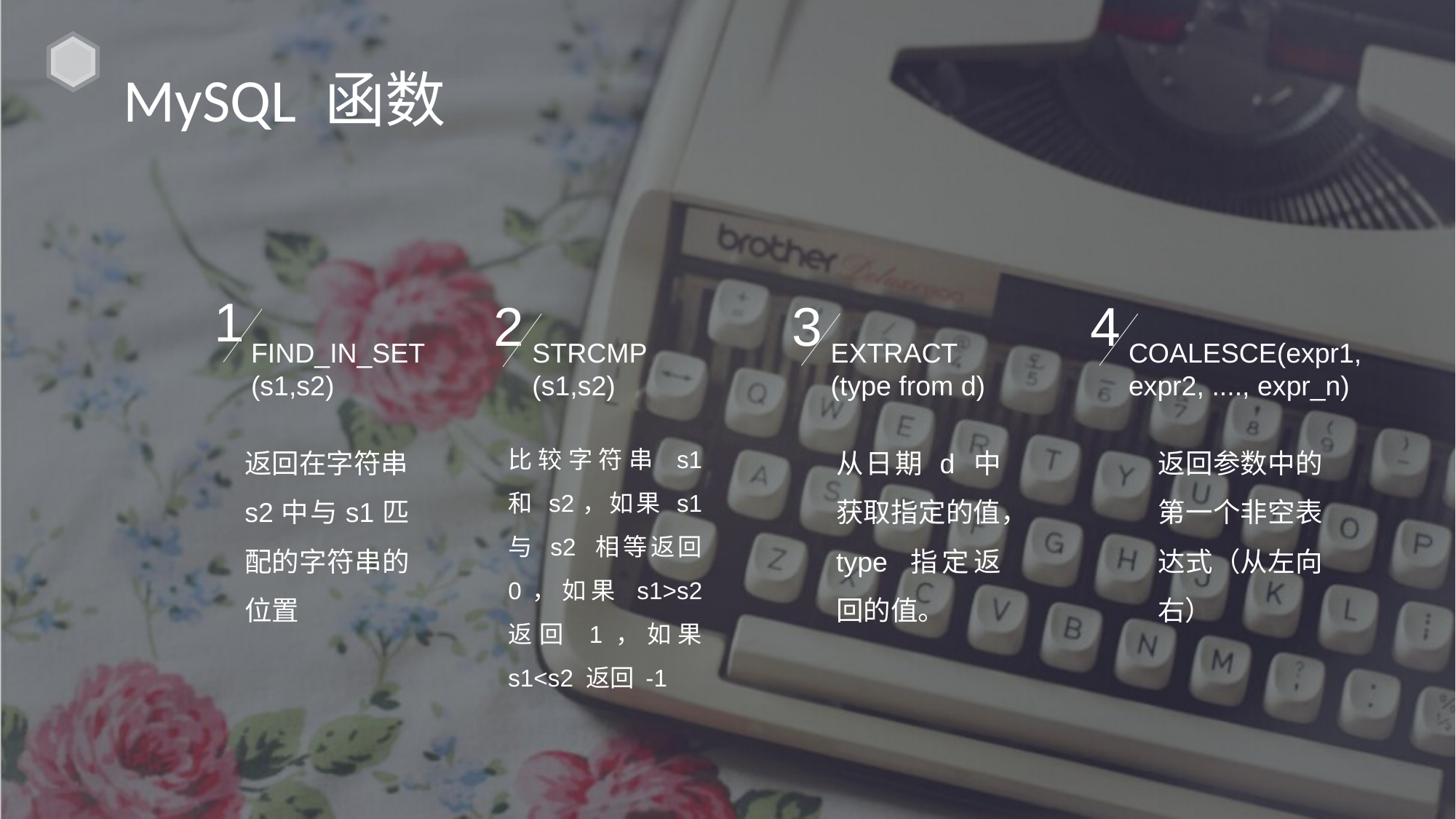

MySQL 函数
1
2
3
4

FIND_IN_SET(s1,s2)
STRCMP
(s1,s2)
EXTRACT
(type from d)
COALESCE(expr1, expr2, ...., expr_n)
返回在字符串s2中与s1匹配的字符串的位置
从日期 d 中获取指定的值，type 指定返回的值。
返回参数中的第一个非空表达式（从左向右）
比较字符串 s1 和 s2，如果 s1 与 s2 相等返回 0，如果 s1>s2 返回 1，如果 s1<s2 返回 -1